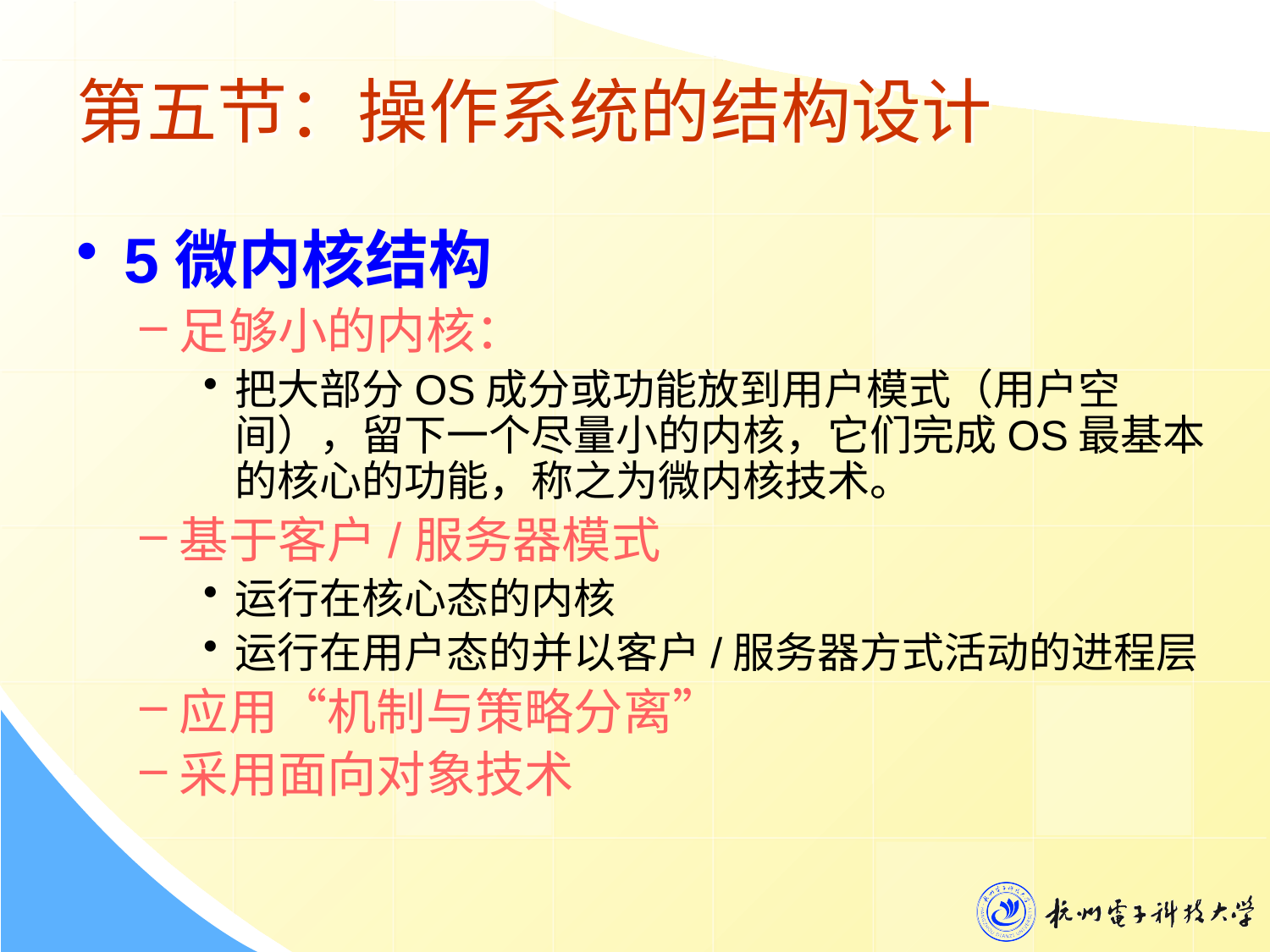

# 第五节：操作系统的结构设计
5微内核结构
足够小的内核：
把大部分OS成分或功能放到用户模式（用户空间），留下一个尽量小的内核，它们完成OS最基本的核心的功能，称之为微内核技术。
基于客户/服务器模式
运行在核心态的内核
运行在用户态的并以客户/服务器方式活动的进程层
应用“机制与策略分离”
采用面向对象技术